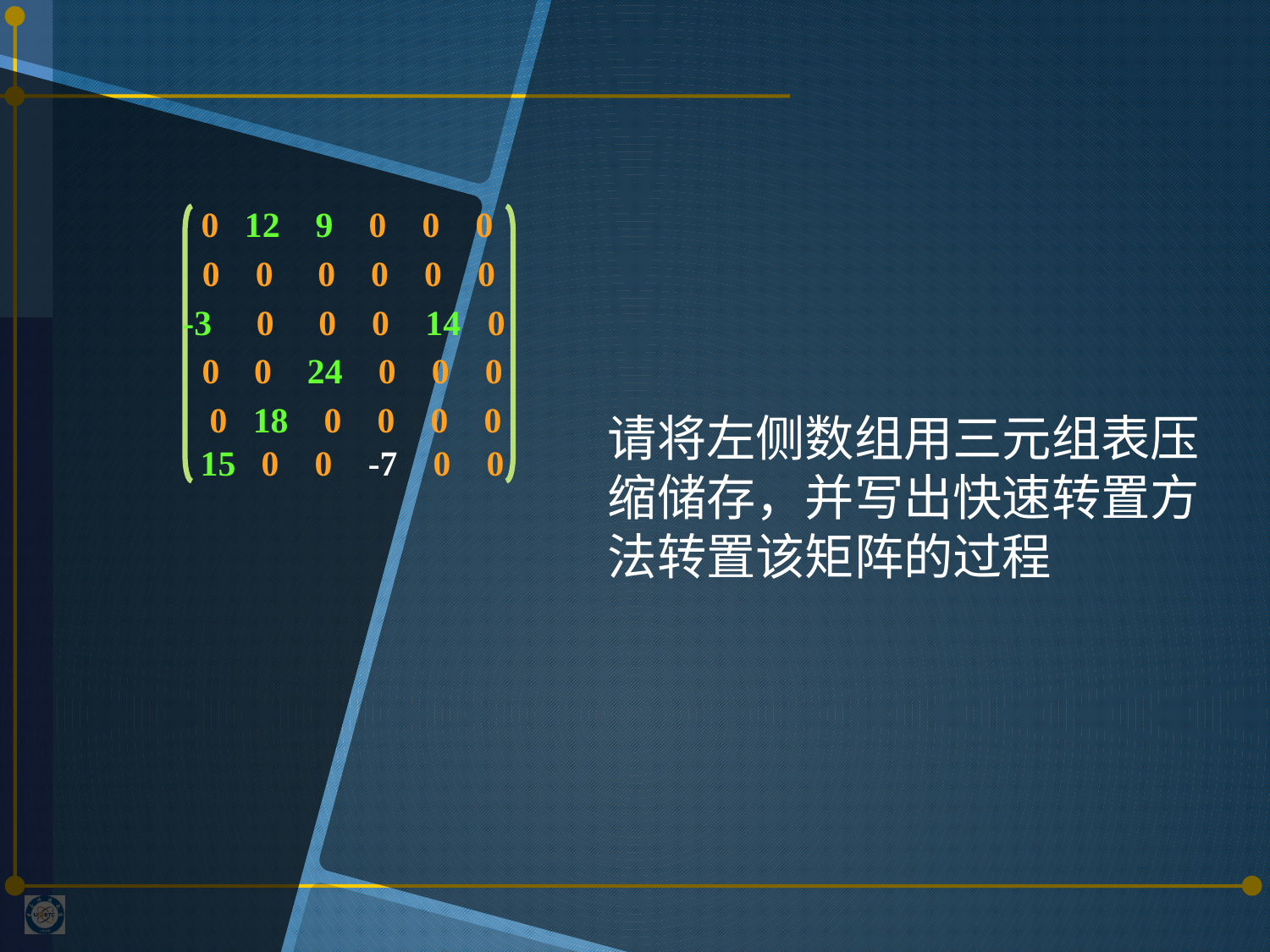

请将左侧数组用三元组表压缩储存，并写出快速转置方法转置该矩阵的过程

0     12    9    0    0    0

0       0     0    0    0    0
-3     0     0    0    14   0
0      0    24    0    0    0
0     18    0    0    0    0
15     0    0    -7    0    0